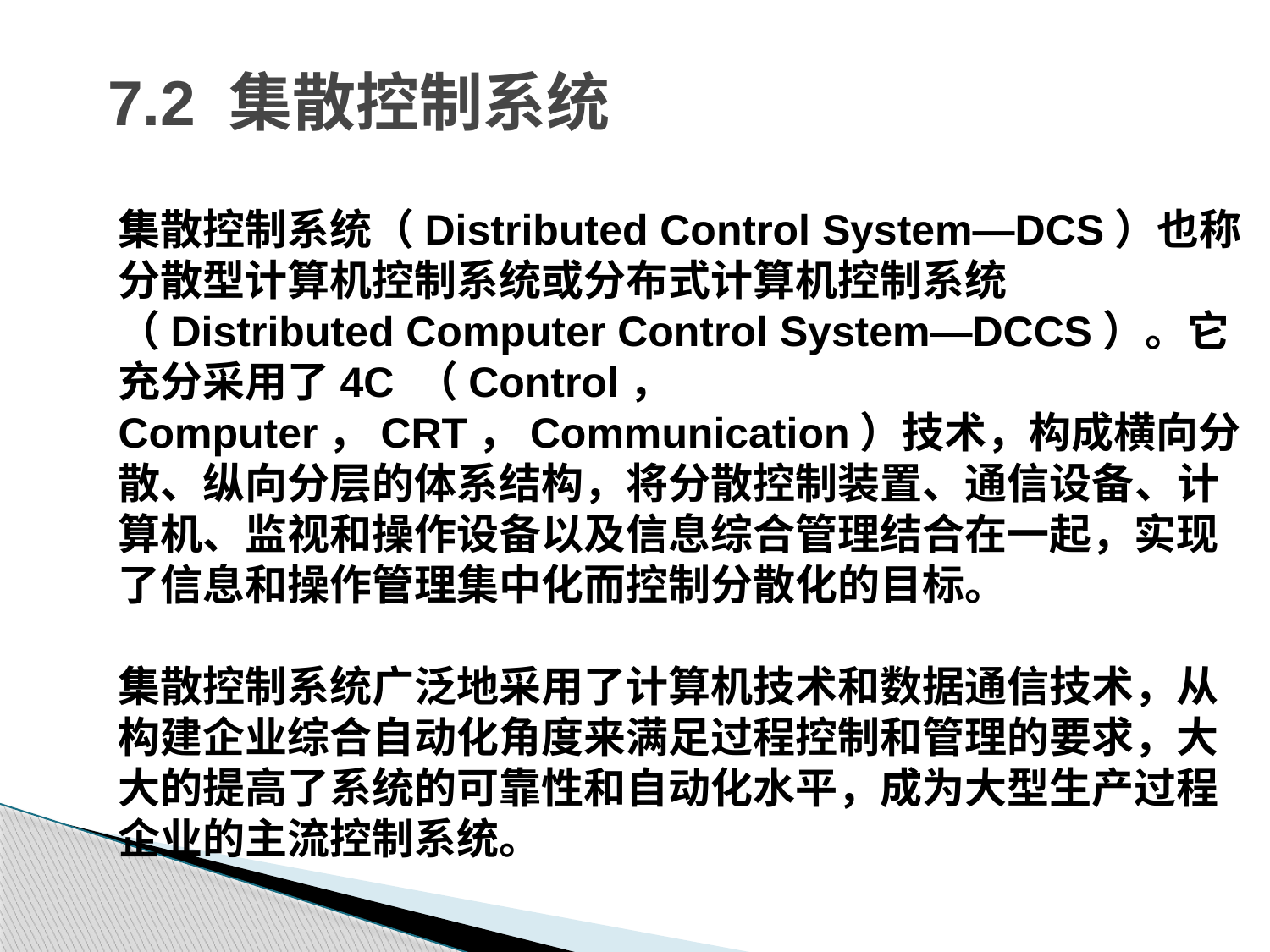

# 7.2 集散控制系统
	集散控制系统（Distributed Control System—DCS）也称分散型计算机控制系统或分布式计算机控制系统（Distributed Computer Control System—DCCS）。它充分采用了4C （Control， Computer，CRT，Communication）技术，构成横向分散、纵向分层的体系结构，将分散控制装置、通信设备、计算机、监视和操作设备以及信息综合管理结合在一起，实现了信息和操作管理集中化而控制分散化的目标。

	集散控制系统广泛地采用了计算机技术和数据通信技术，从构建企业综合自动化角度来满足过程控制和管理的要求，大大的提高了系统的可靠性和自动化水平，成为大型生产过程企业的主流控制系统。